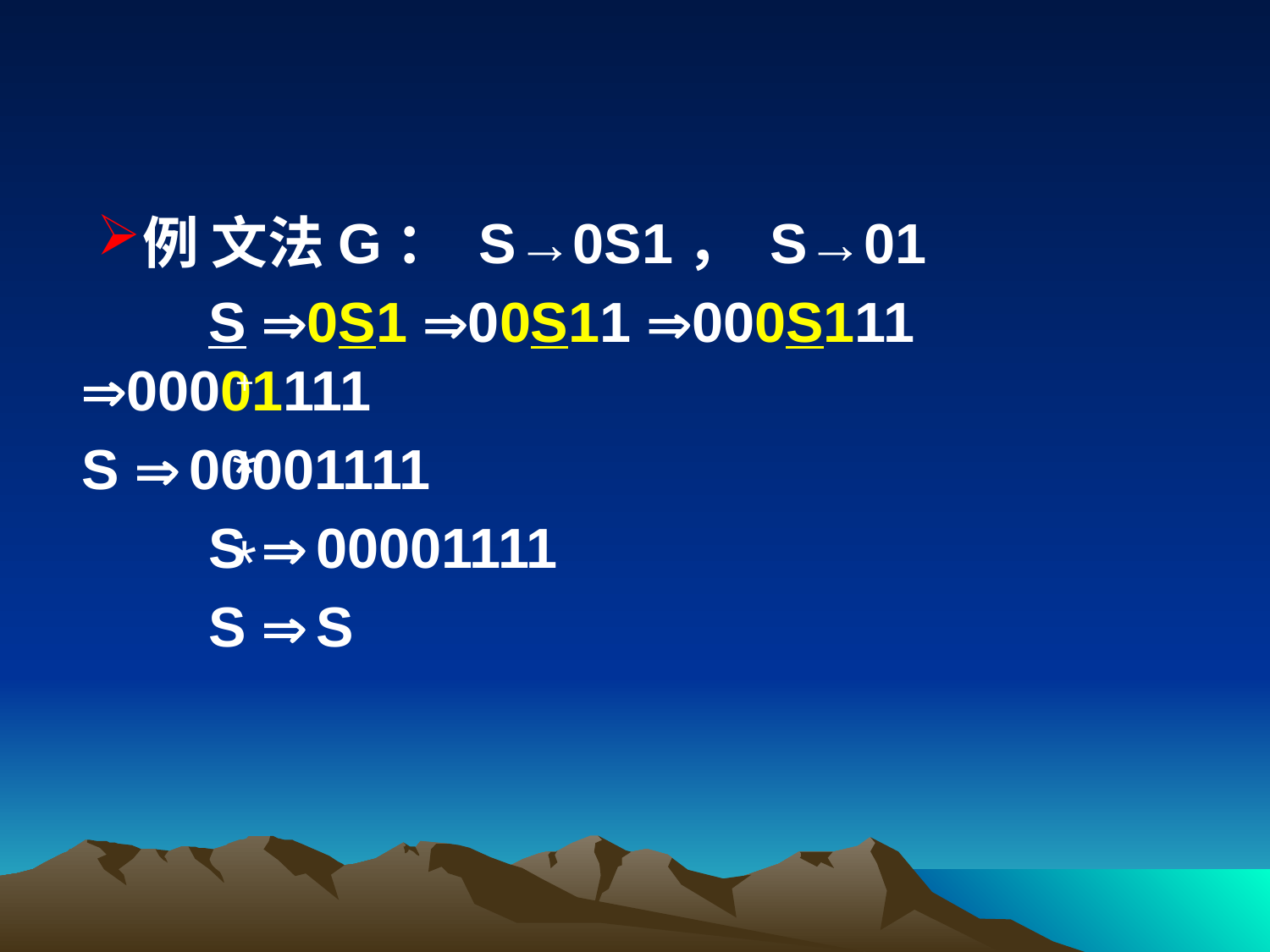

#
例 文法G： S→0S1， S→01
 		S ⇒0S1 ⇒00S11 ⇒000S111 ⇒00001111
  	S ⇒ 00001111
		S ⇒ 00001111
 		S ⇒ S
+
*
*